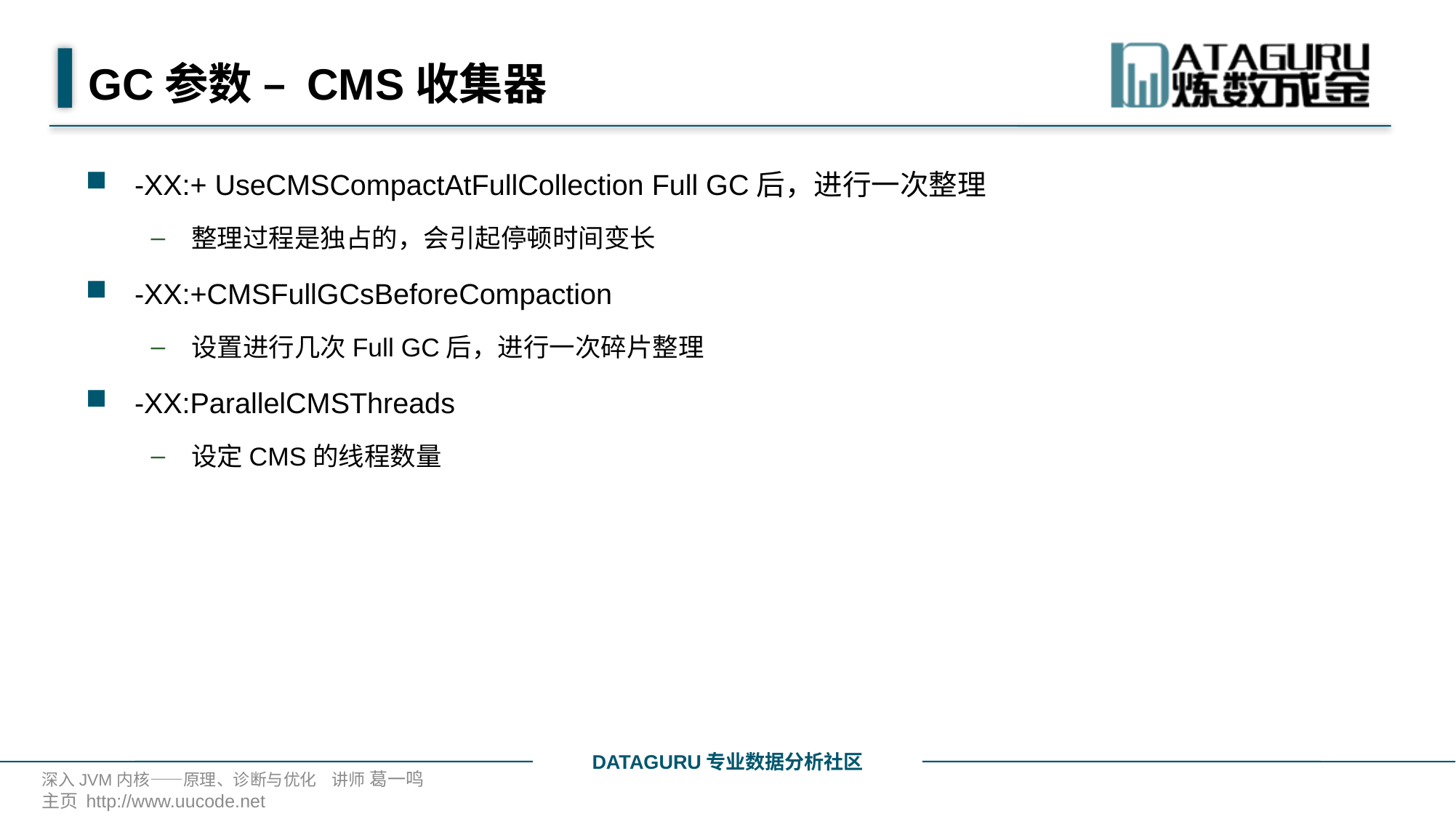

# GC参数 – CMS收集器
-XX:+ UseCMSCompactAtFullCollection Full GC后，进行一次整理
整理过程是独占的，会引起停顿时间变长
-XX:+CMSFullGCsBeforeCompaction
设置进行几次Full GC后，进行一次碎片整理
-XX:ParallelCMSThreads
设定CMS的线程数量